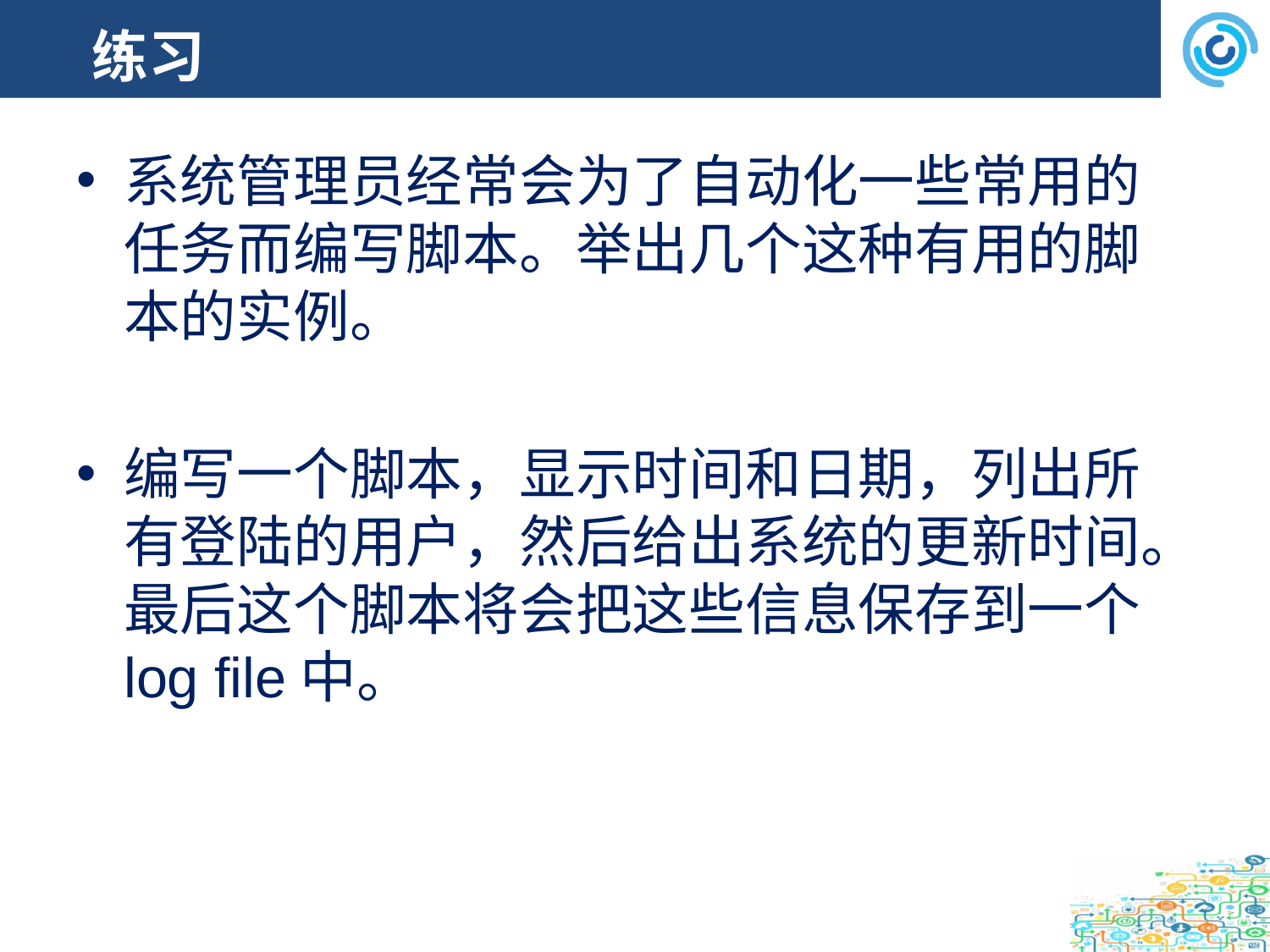

# 练习
系统管理员经常会为了自动化一些常用的任务而编写脚本。举出几个这种有用的脚本的实例。

编写一个脚本，显示时间和日期，列出所有登陆的用户，然后给出系统的更新时间。最后这个脚本将会把这些信息保存到一个log file中。